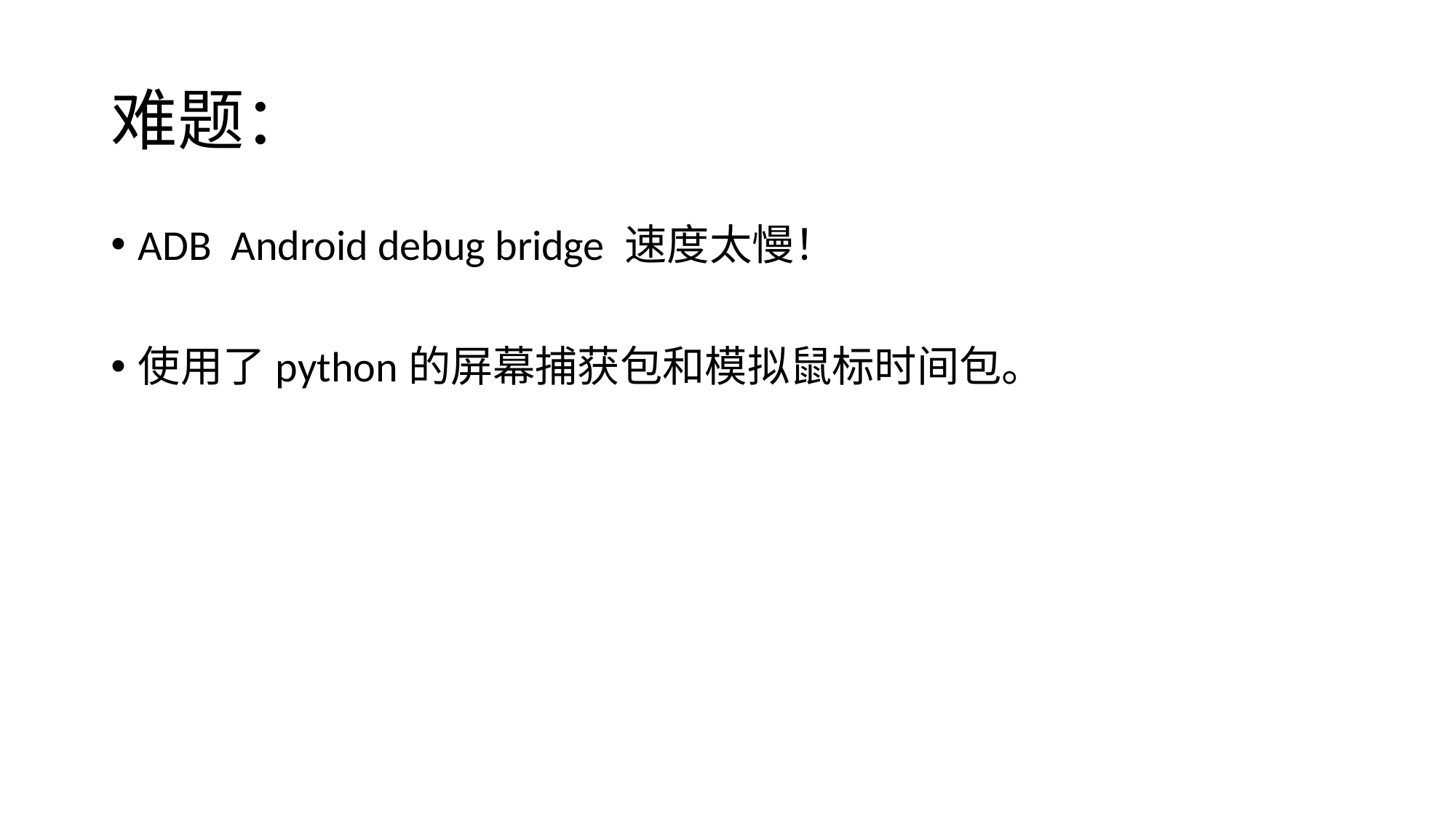

# 难题：
ADB  Android debug bridge 速度太慢！

使用了python的屏幕捕获包和模拟鼠标时间包。